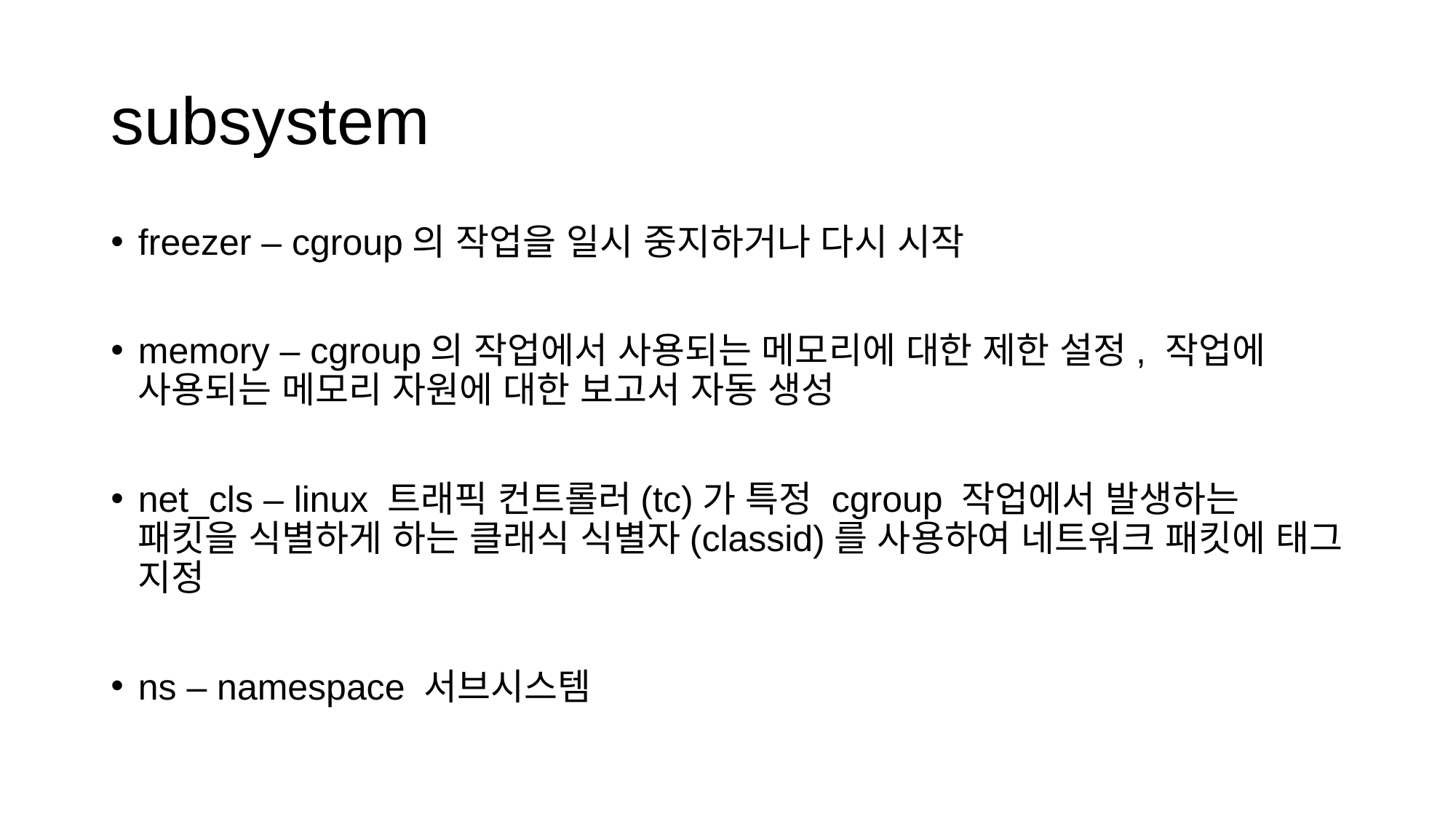

# subsystem
freezer – cgroup의 작업을 일시 중지하거나 다시 시작

memory – cgroup의 작업에서 사용되는 메모리에 대한 제한 설정, 작업에 사용되는 메모리 자원에 대한 보고서 자동 생성

net_cls – linux 트래픽 컨트롤러(tc)가 특정 cgroup 작업에서 발생하는 패킷을 식별하게 하는 클래식 식별자(classid)를 사용하여 네트워크 패킷에 태그 지정

ns – namespace 서브시스템